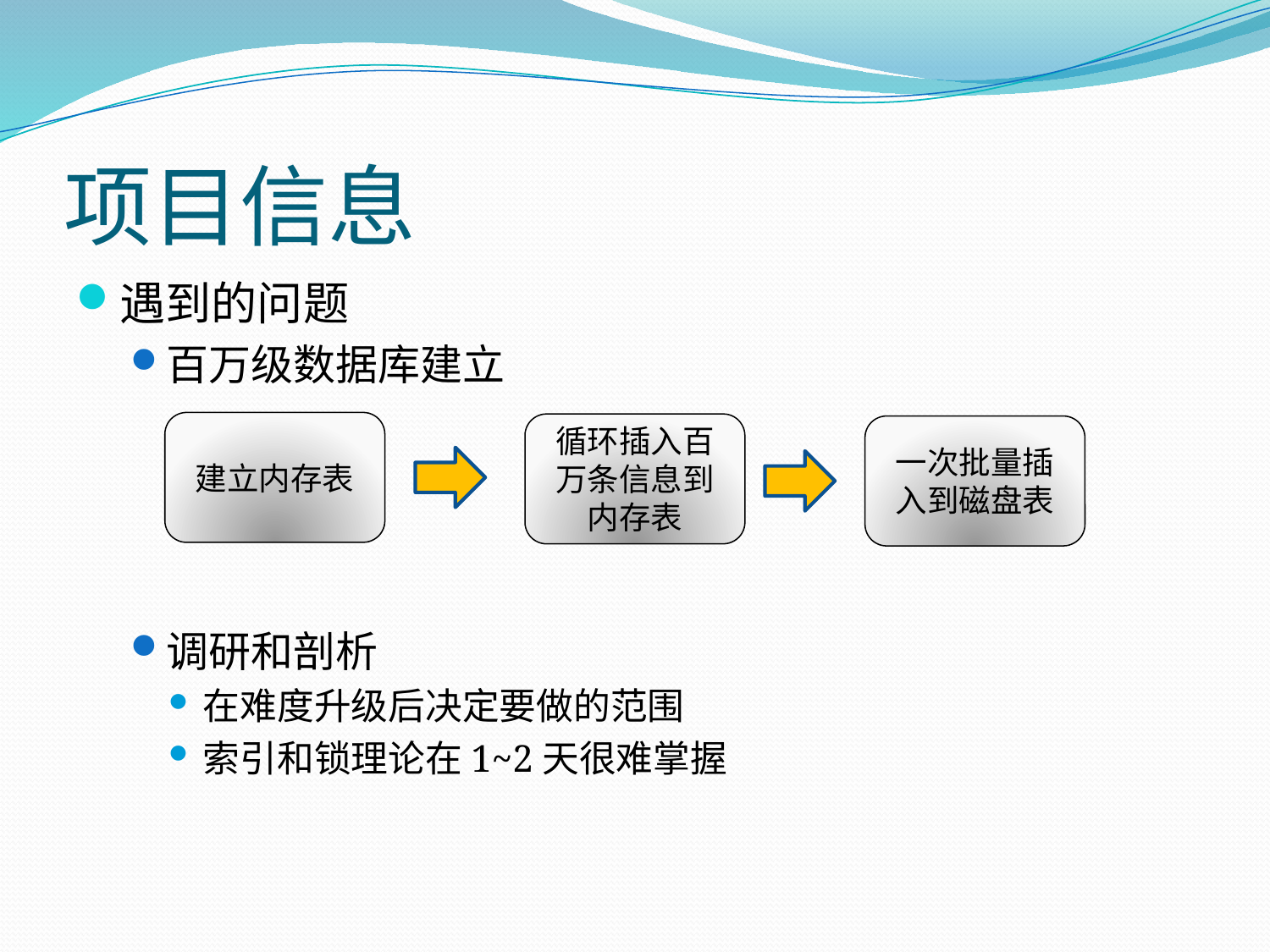

# 项目信息
遇到的问题
百万级数据库建立

调研和剖析
在难度升级后决定要做的范围
索引和锁理论在1~2天很难掌握

建立内存表
循环插入百万条信息到内存表
一次批量插入到磁盘表